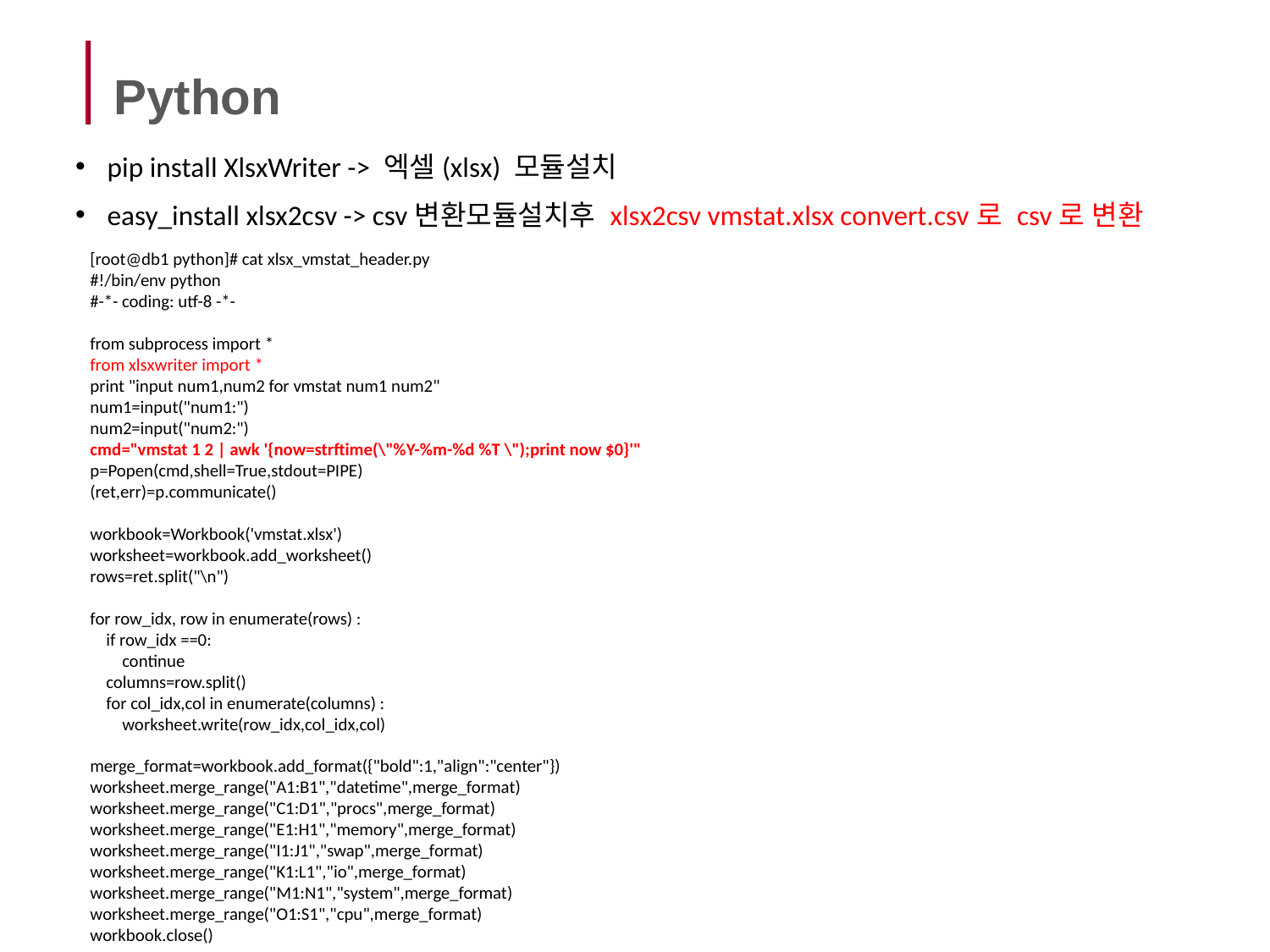

pip install XlsxWriter -> 엑셀(xlsx) 모듈설치
easy_install xlsx2csv -> csv변환모듈설치후 xlsx2csv vmstat.xlsx convert.csv로 csv로 변환
[root@db1 python]# cat xlsx_vmstat_header.py
#!/bin/env python
#-*- coding: utf-8 -*-

from subprocess import *
from xlsxwriter import *
print "input num1,num2 for vmstat num1 num2"
num1=input("num1:")
num2=input("num2:")
cmd="vmstat 1 2 | awk '{now=strftime(\"%Y-%m-%d %T \");print now $0}'"
p=Popen(cmd,shell=True,stdout=PIPE)
(ret,err)=p.communicate()

workbook=Workbook('vmstat.xlsx')
worksheet=workbook.add_worksheet()
rows=ret.split("\n")

for row_idx, row in enumerate(rows) :
    if row_idx ==0:
        continue
    columns=row.split()
    for col_idx,col in enumerate(columns) :
        worksheet.write(row_idx,col_idx,col)

merge_format=workbook.add_format({"bold":1,"align":"center"})
worksheet.merge_range("A1:B1","datetime",merge_format)
worksheet.merge_range("C1:D1","procs",merge_format)
worksheet.merge_range("E1:H1","memory",merge_format)
worksheet.merge_range("I1:J1","swap",merge_format)
worksheet.merge_range("K1:L1","io",merge_format)
worksheet.merge_range("M1:N1","system",merge_format)
worksheet.merge_range("O1:S1","cpu",merge_format)
workbook.close()